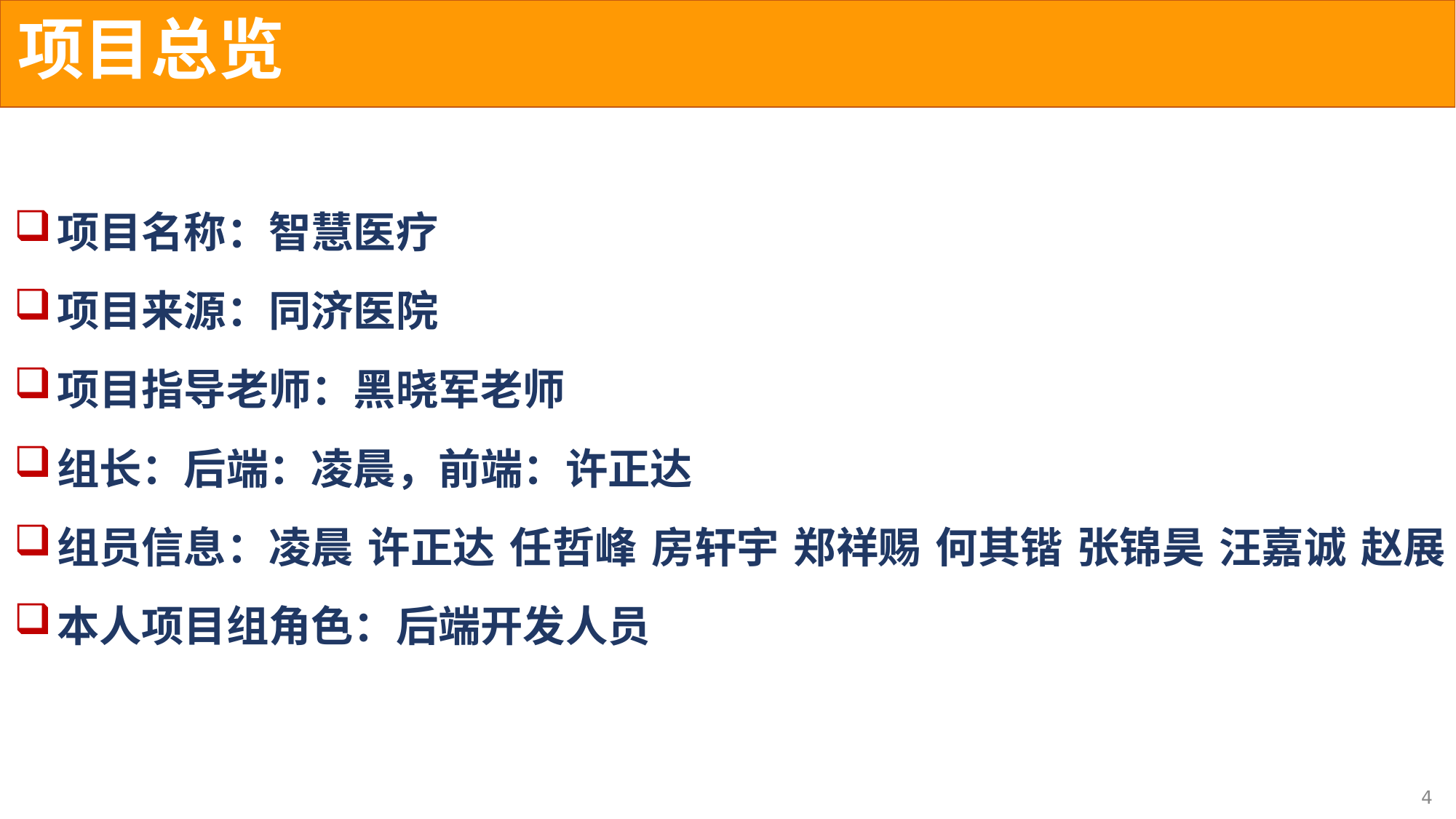

# 项目总览

项目名称：智慧医疗
项目来源：同济医院
项目指导老师：黑晓军老师
组长：后端：凌晨，前端：许正达
组员信息：凌晨 许正达 任哲峰 房轩宇 郑祥赐 何其锴 张锦昊 汪嘉诚 赵展
本人项目组角色：后端开发人员
4